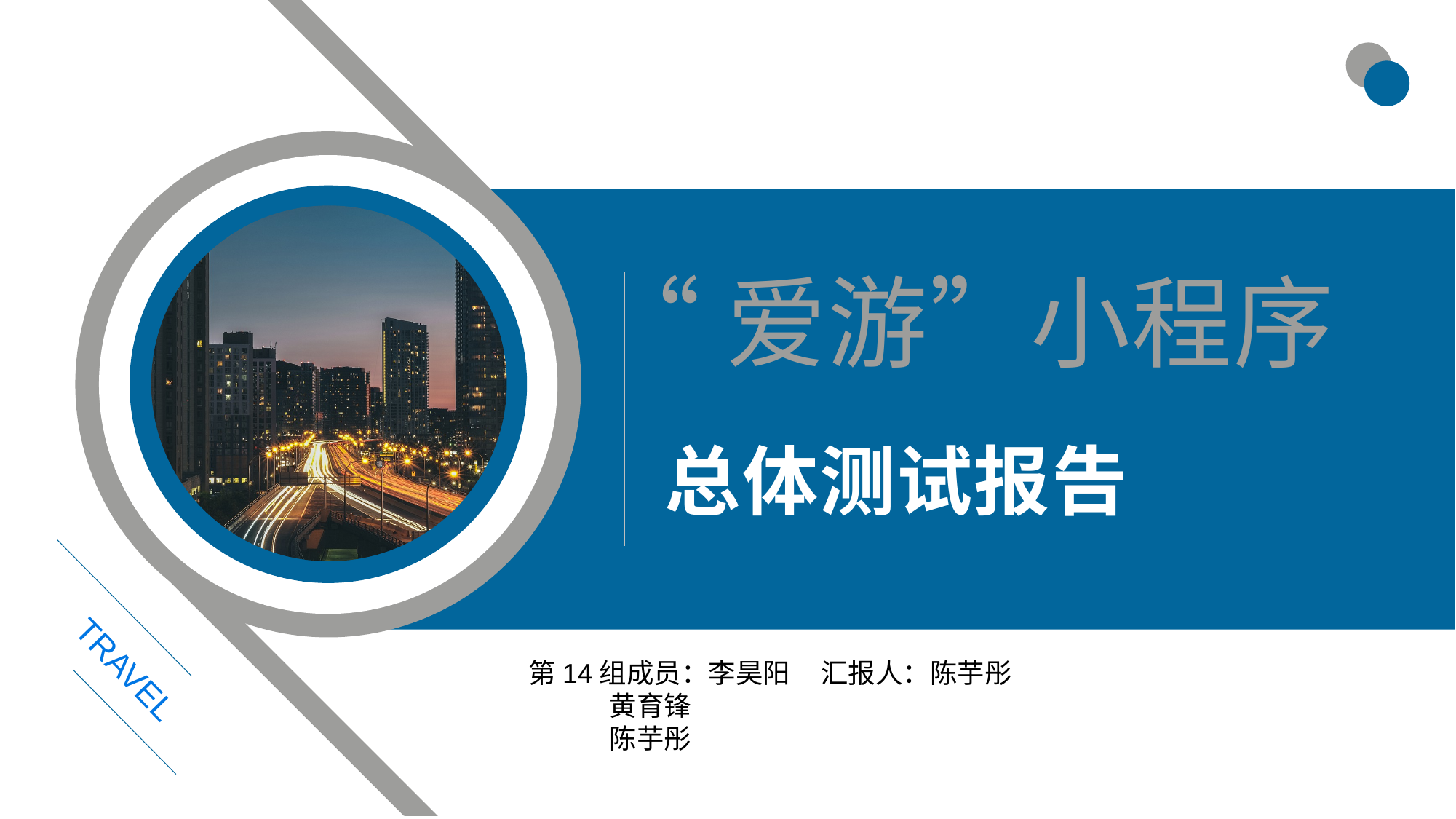

“爱游”小程序
总体测试报告

TRAVEL
第14组成员：李昊阳     汇报人：陈芋彤
            黄育锋
            陈芋彤